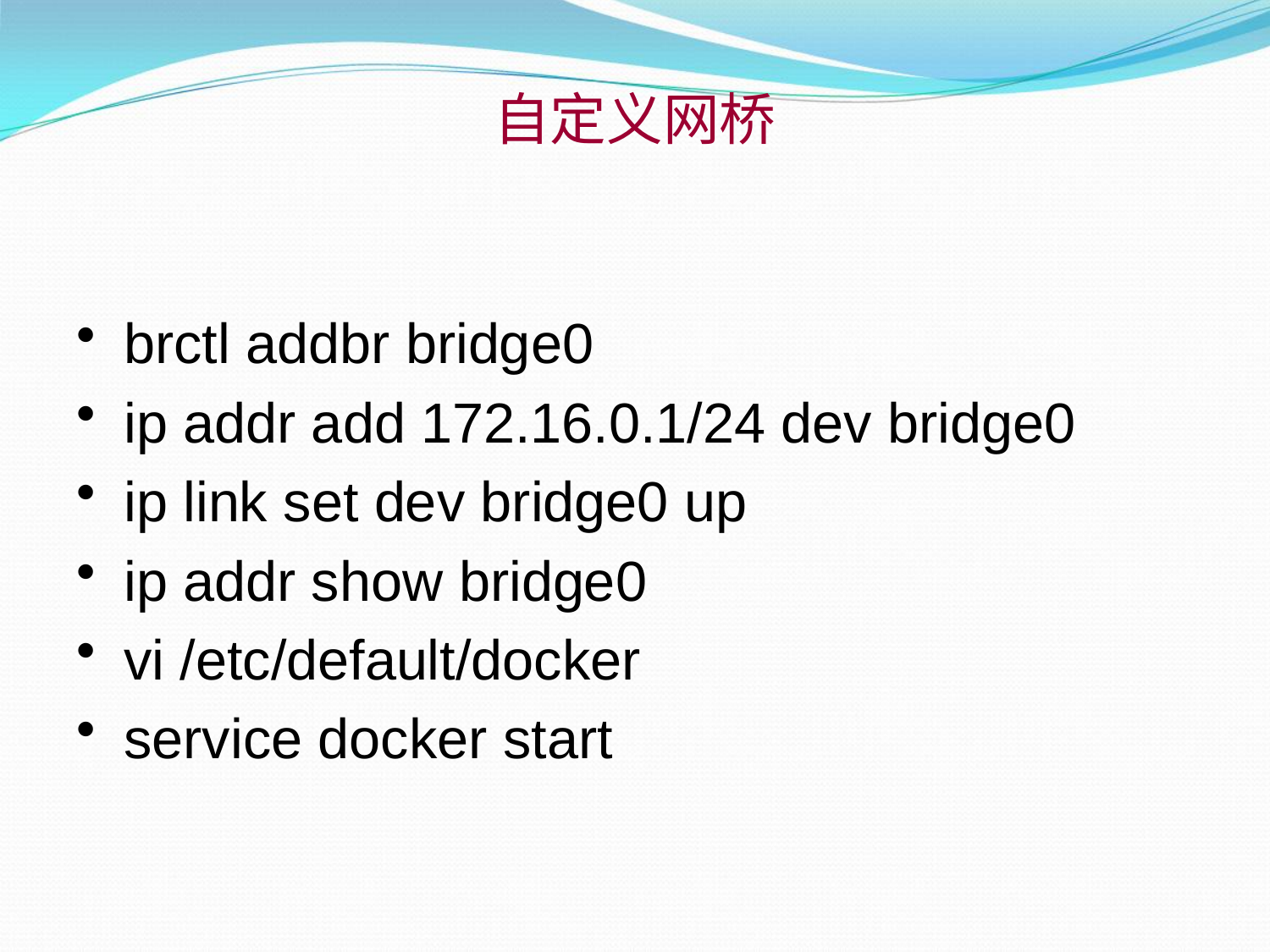

# 自定义网桥

brctl addbr bridge0
ip addr add 172.16.0.1/24 dev bridge0
ip link set dev bridge0 up
ip addr show bridge0
vi /etc/default/docker
service docker start